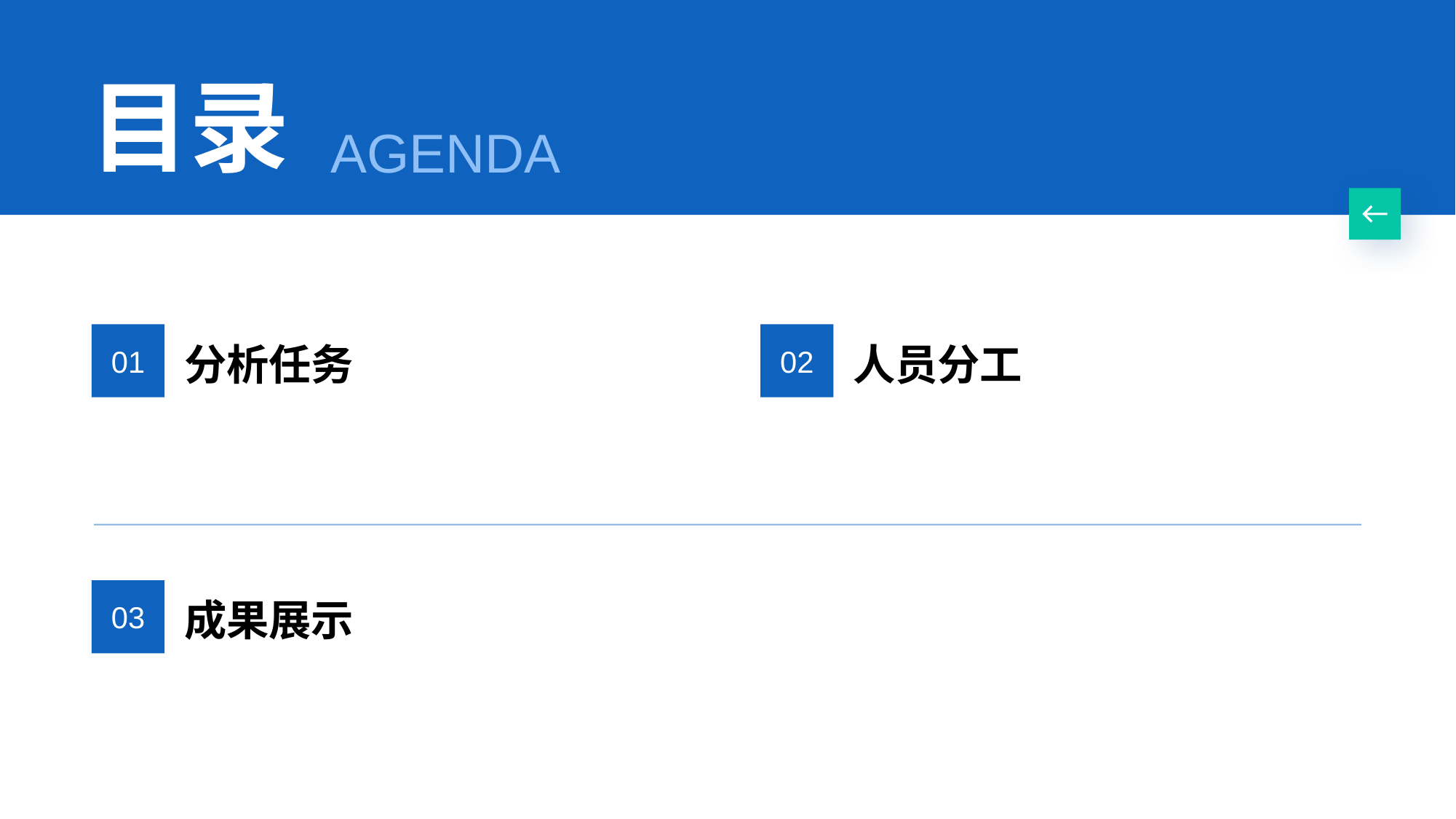

目录
AGENDA

分析任务
01

人员分工
02

成果展示
03